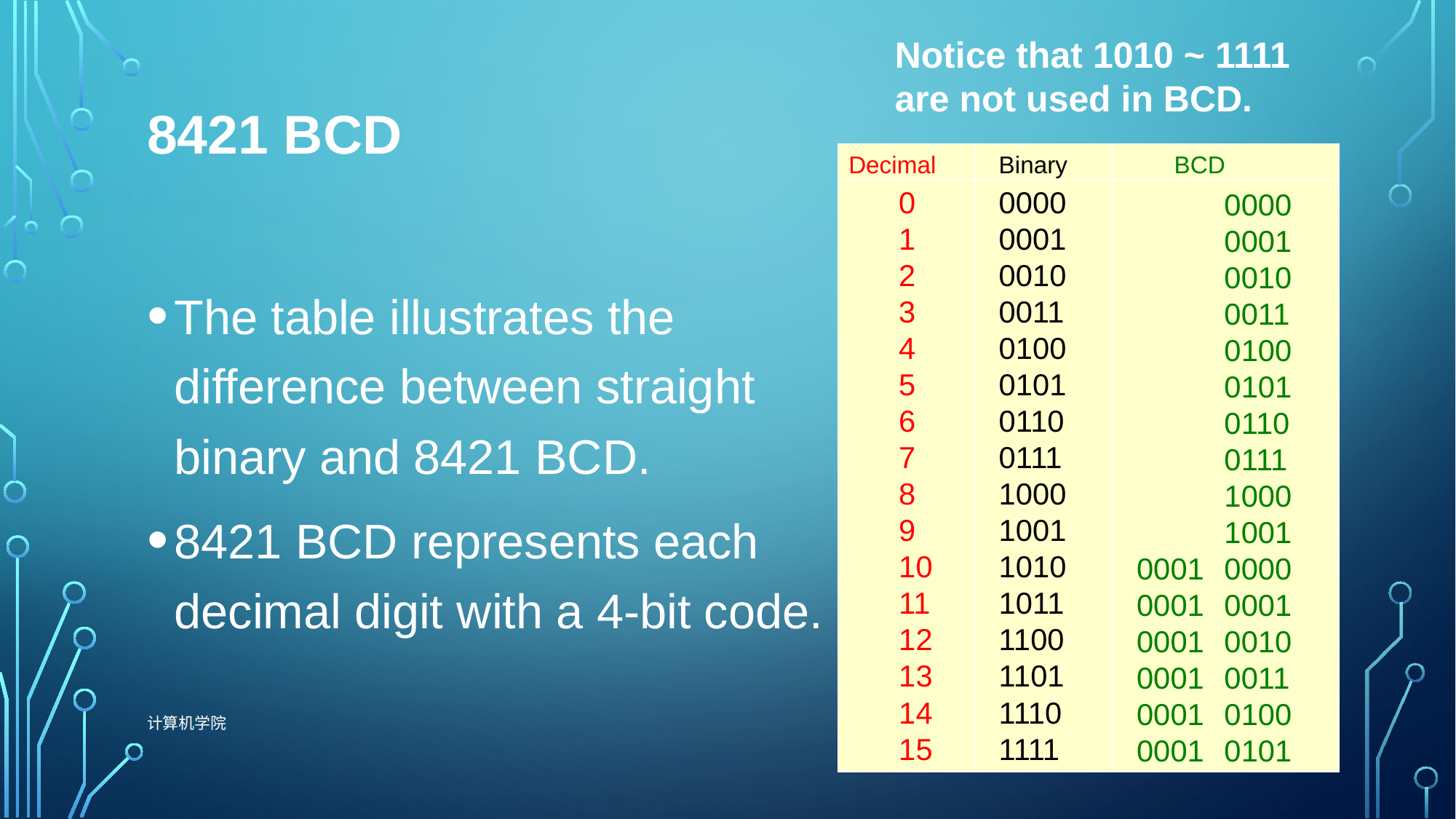

Notice that 1010 ~ 1111 are not used in BCD.
# 8421 BCD

Decimal

Binary

BCD
0 1 2 3 4 5 6 7 8 9 10 11 12 13 1415
0000 0001 0010 0011 0100 0101 0110 0111 1000 1001 1010 1011 1100 1101 1110 1111

0000 0001 0010 0011 0100 0101 0110 0111 1000 1001 0000 0001 0010 0011 0100 0101
0001 0001 0001 0001 0001 0001
The table illustrates the difference between straight binary and 8421 BCD.
8421 BCD represents each decimal digit with a 4-bit code.
52
计算机学院
9/29/2021